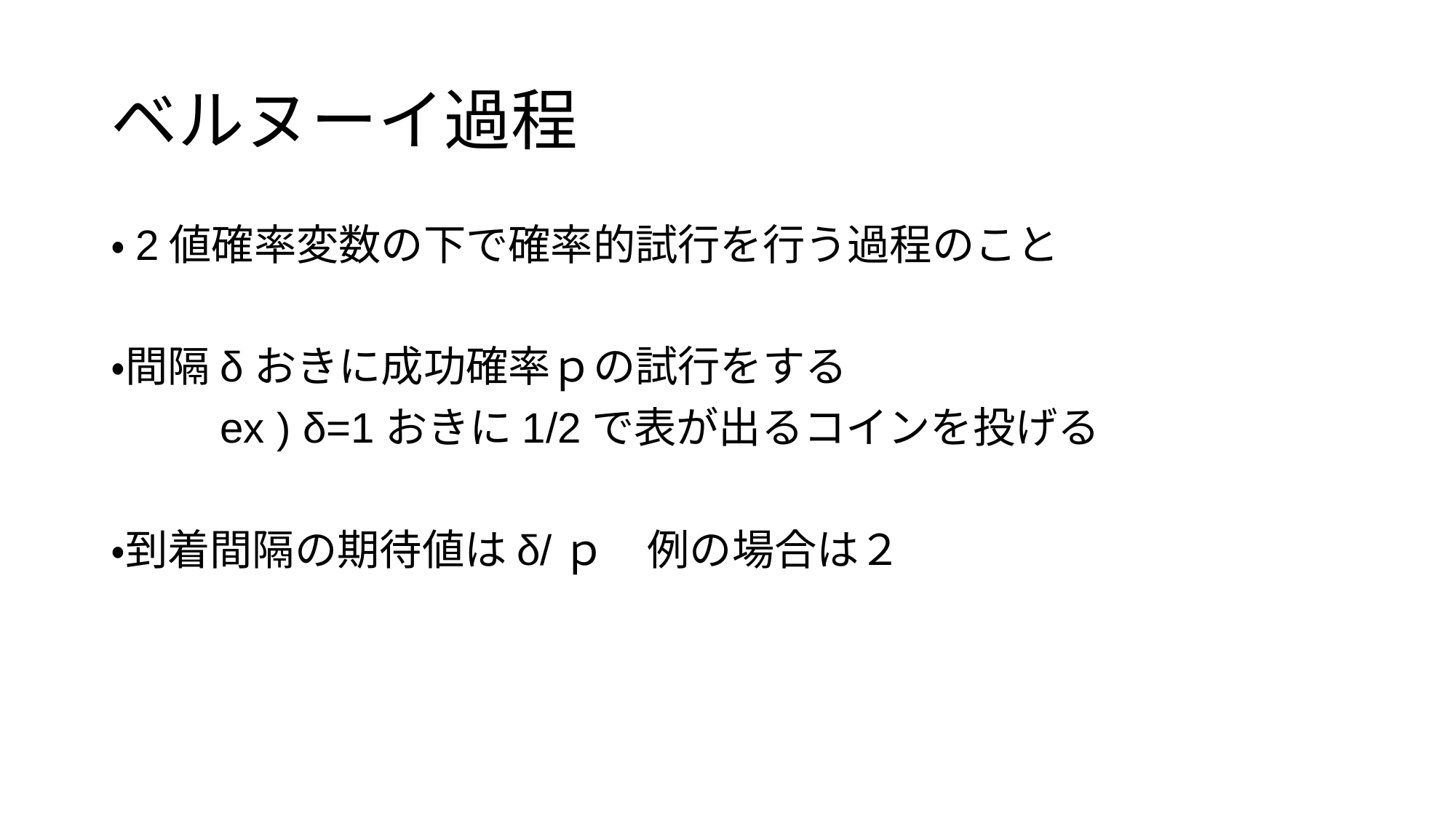

# ベルヌーイ過程
・2値確率変数の下で確率的試行を行う過程のこと

・間隔δおきに成功確率ｐの試行をする
	ex ) δ=1おきに1/2で表が出るコインを投げる

・到着間隔の期待値はδ/ｐ　例の場合は２